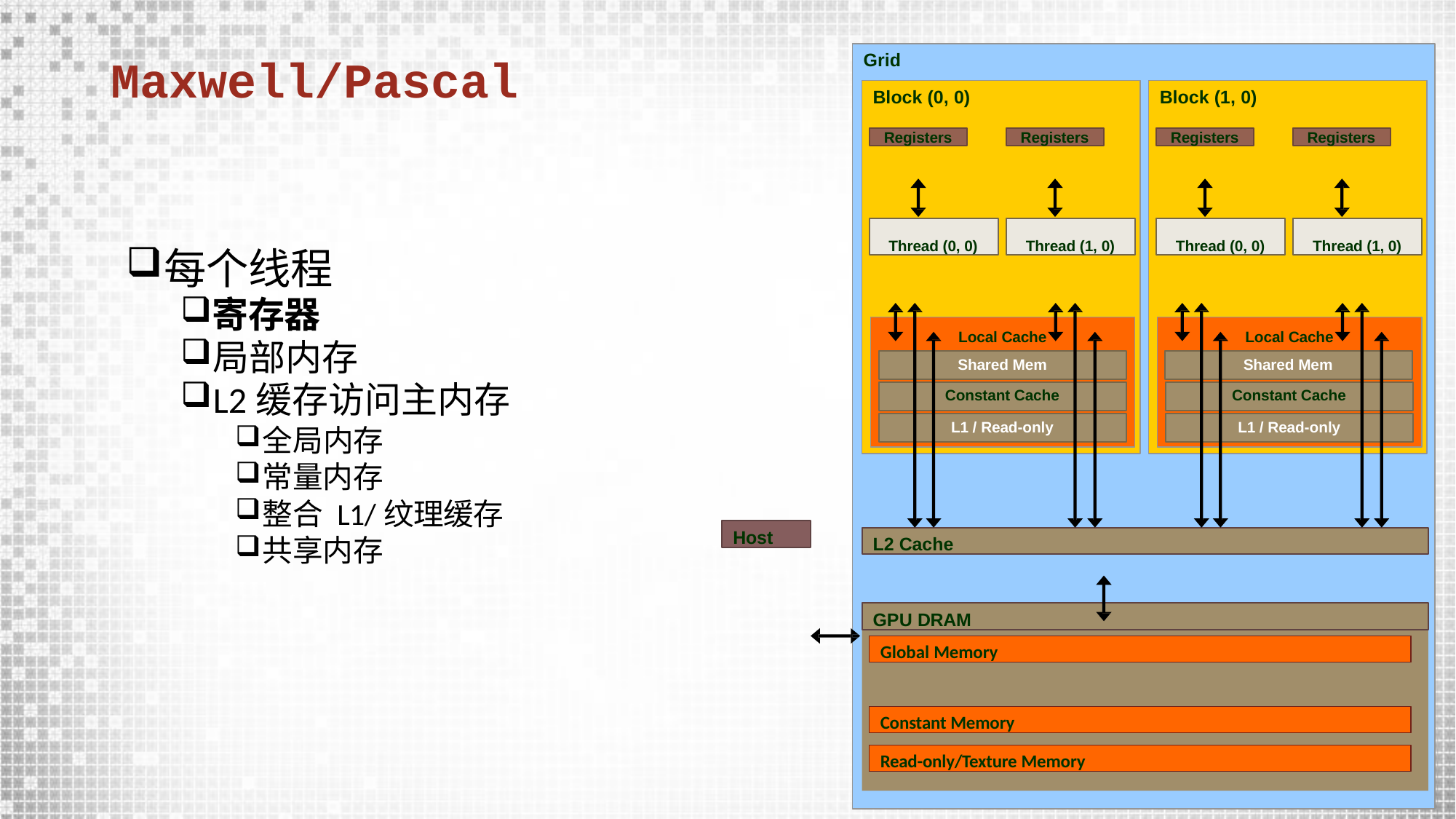

Grid
# Maxwell/Pascal

Block (0, 0)
Block (1, 0)
Registers
Registers
Registers
Registers

Thread (0, 0)

Thread (1, 0)

Thread (0, 0)

Thread (1, 0)
每个线程
寄存器
局部内存
L2缓存访问主内存
全局内存
常量内存
整合 L1/纹理缓存
共享内存

Local Cache
Local Cache

Shared Mem
Shared Mem

Constant Cache
Constant Cache

L1 / Read-only
L1 / Read-only
Host
L2 Cache

GPU DRAM

Global Memory
Constant Memory
Read-only/Texture Memory